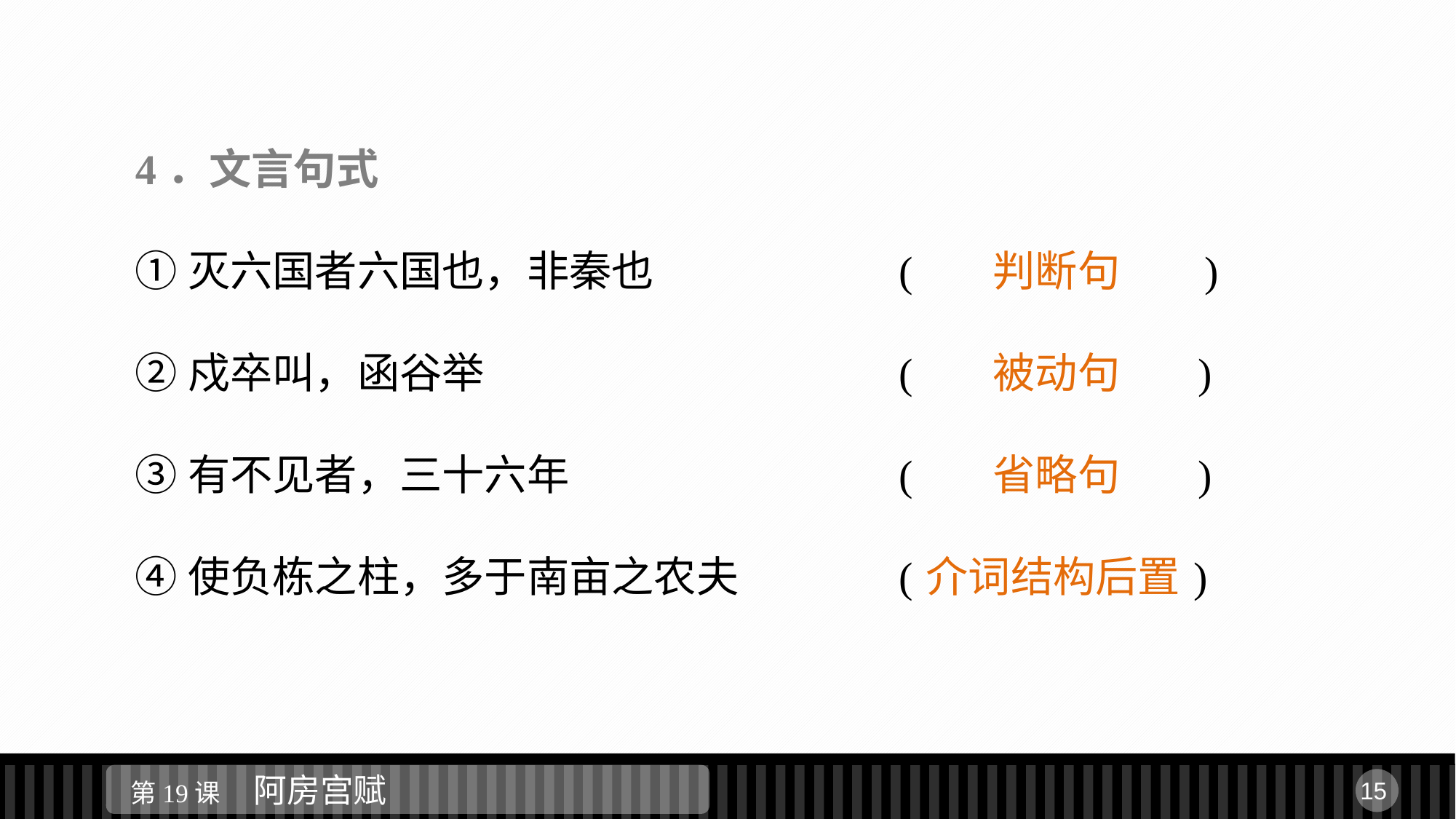

4．文言句式
①灭六国者六国也，非秦也			(          　　　    )
②戍卒叫，函谷举				(　　　　          )
③有不见者，三十六年				(　　　　          )
④使负栋之柱，多于南亩之农夫		(　           　　   )
      判断句
      被动句
      省略句
介词结构后置